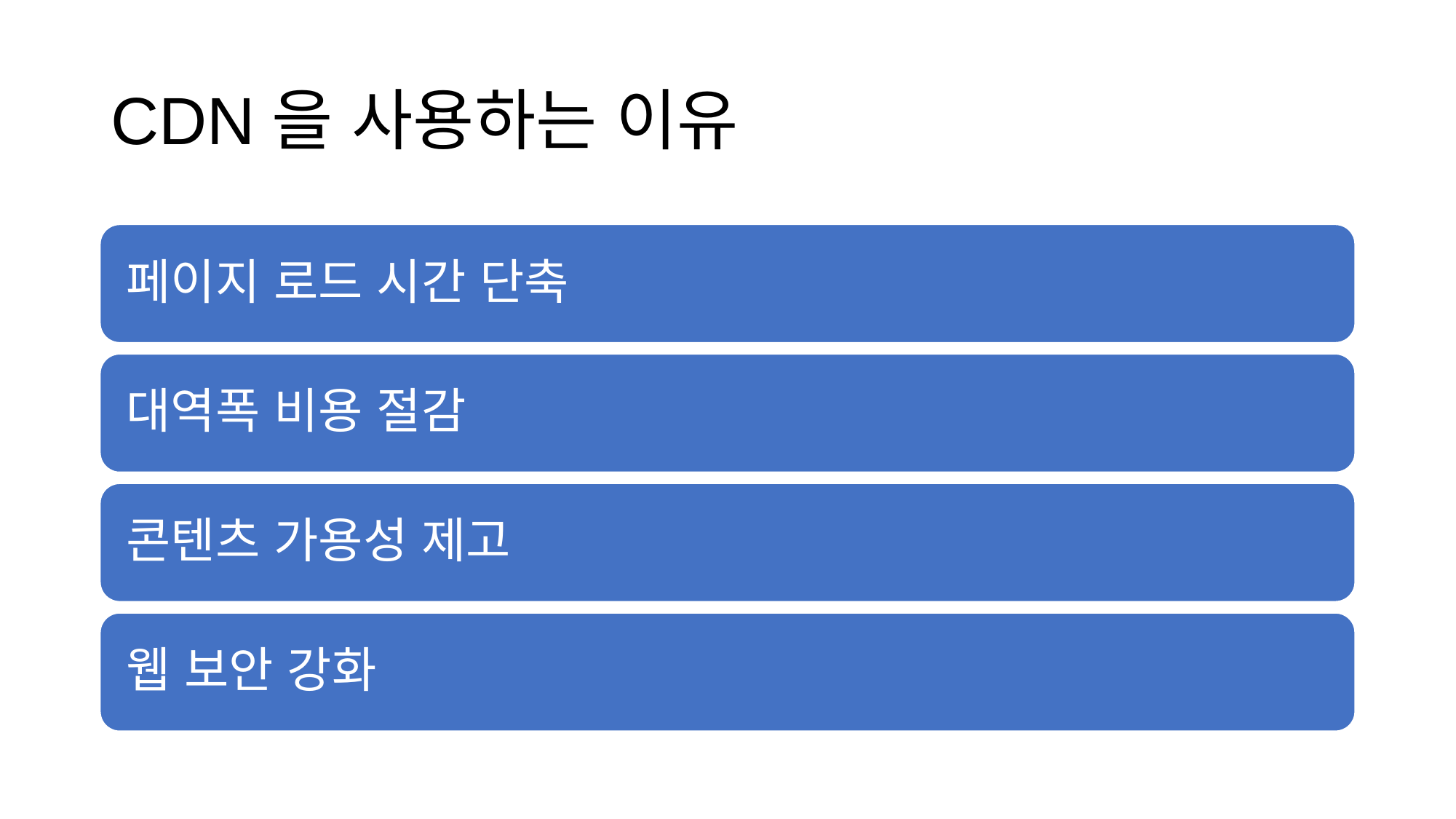

# CDN을 사용하는 이유
페이지 로드 시간 단축
대역폭 비용 절감
콘텐츠 가용성 제고
웹 보안 강화